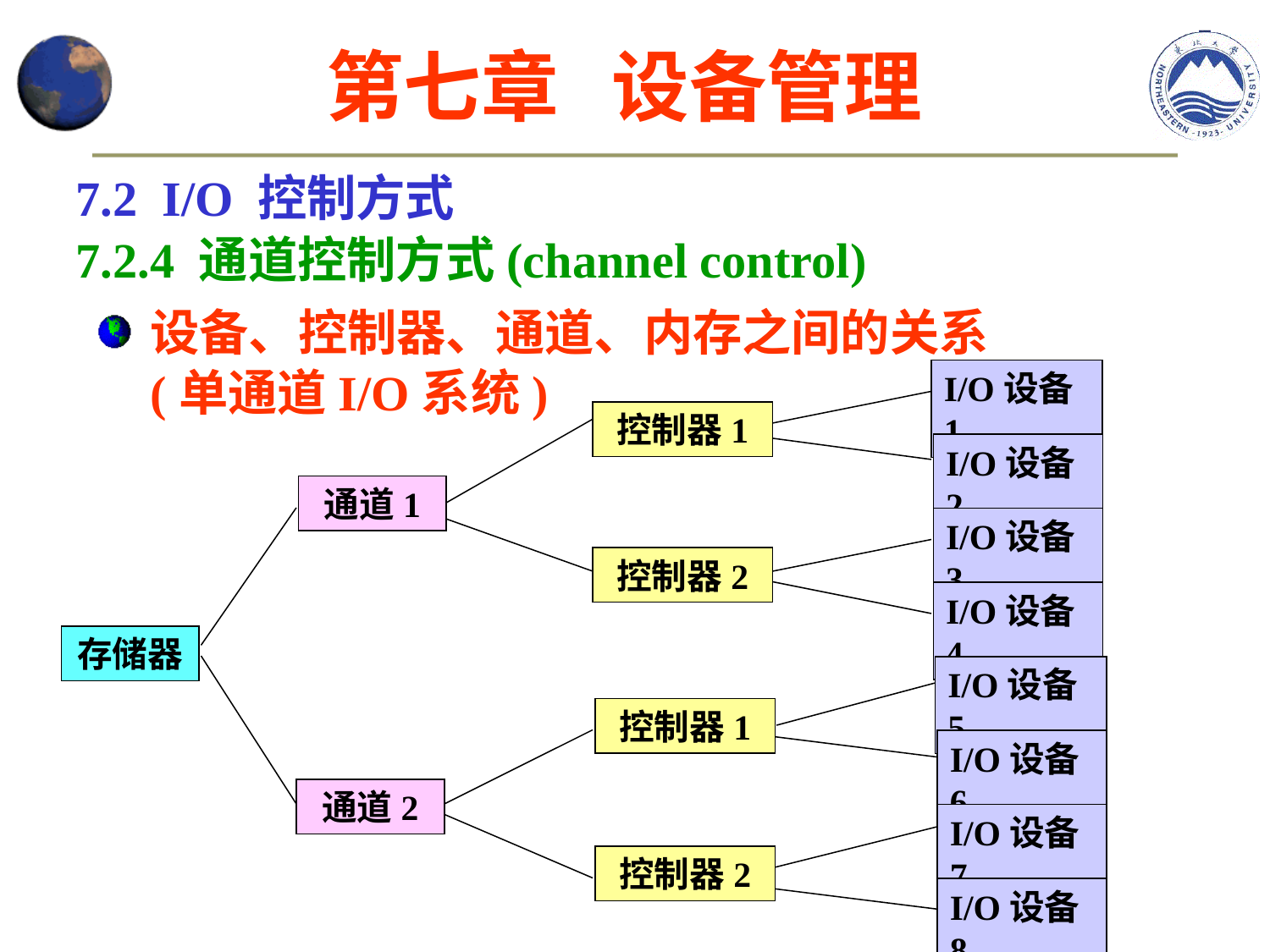

第七章   设备管理
7.2  I/O 控制方式
7.2.4 通道控制方式(channel control)
设备、控制器、通道、内存之间的关系(单通道I/O系统)
I/O设备1

控制器1

I/O设备2

通道1

I/O设备3

控制器2

I/O设备4
存储器

I/O设备5

控制器1

I/O设备6

通道2
I/O设备7

控制器2
I/O设备8